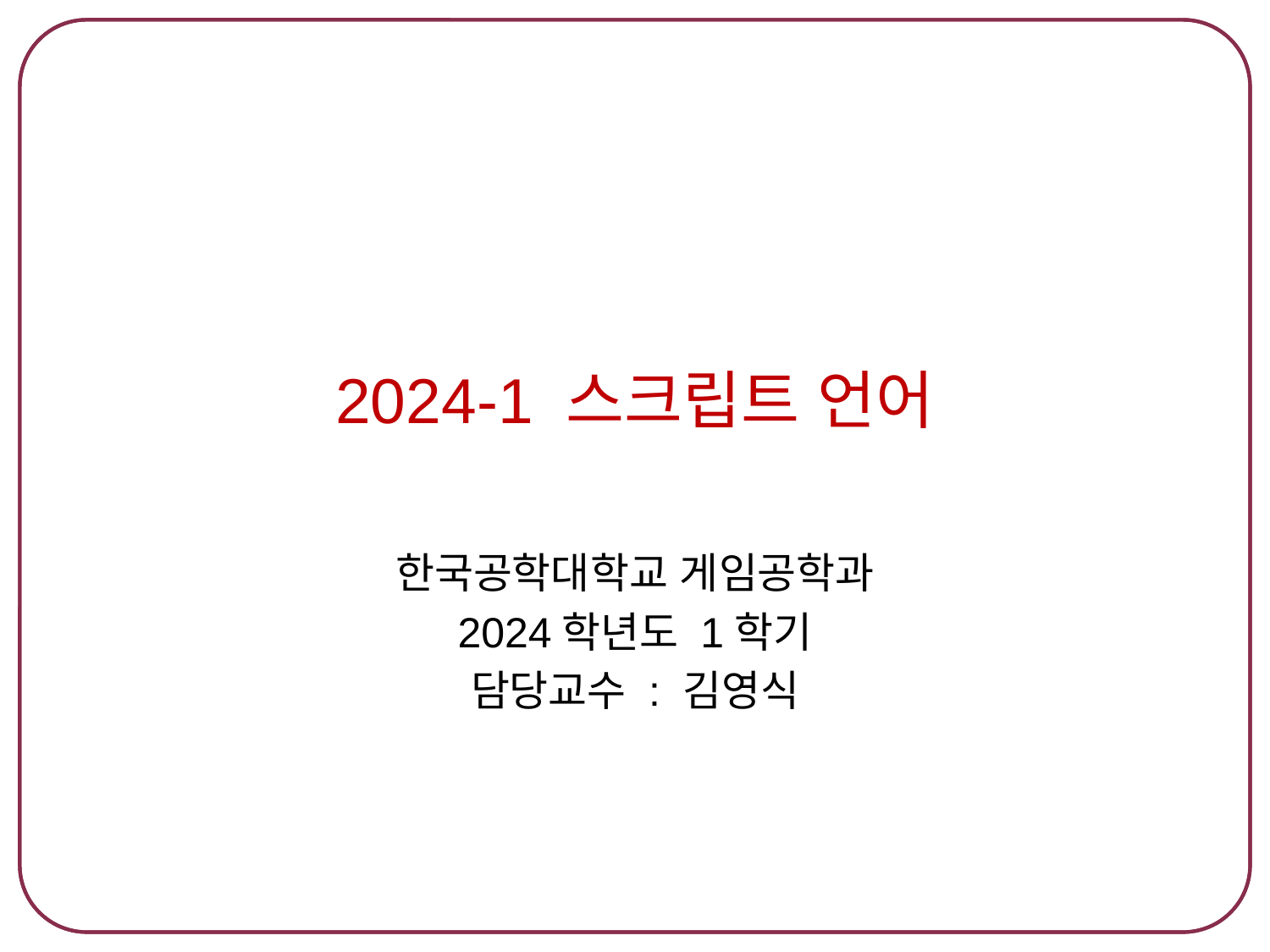

# 2024-1 스크립트 언어
한국공학대학교 게임공학과
2024학년도 1학기
담당교수 : 김영식